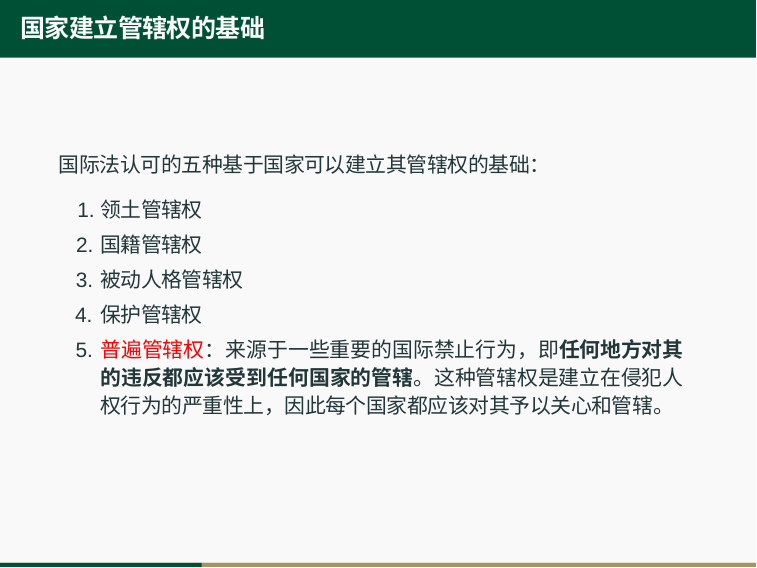

# 国家建立管辖权的基础
国际法认可的五种基于国家可以建立其管辖权的基础：
领土管辖权
国籍管辖权
被动人格管辖权
保护管辖权
普遍管辖权：来源于一些重要的国际禁止行为，即任何地方对其的违反都应该受到任何国家的管辖。这种管辖权是建立在侵犯人权行为的严重性上，因此每个国家都应该对其予以关心和管辖。